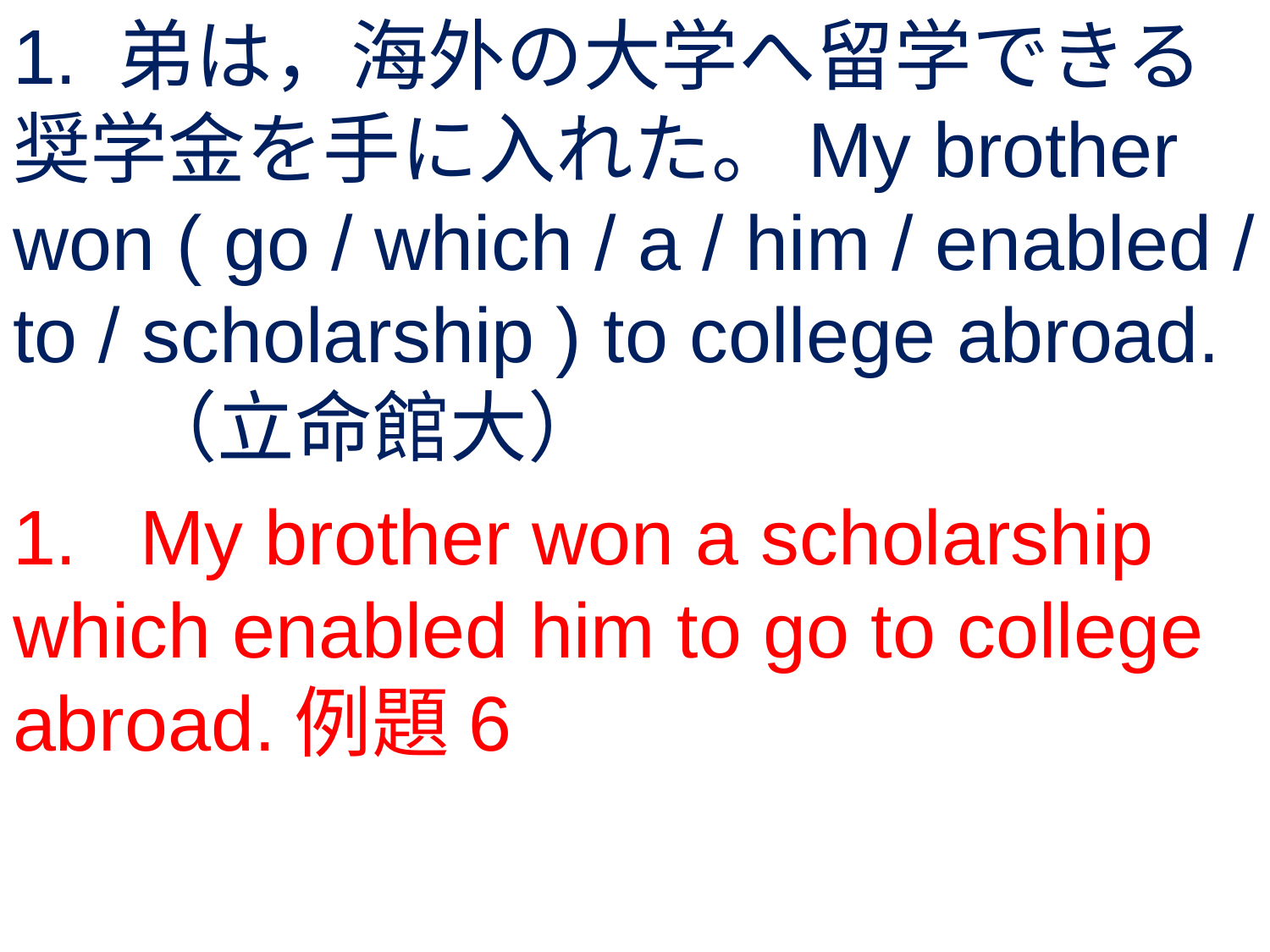

# 1. 弟は，海外の大学へ留学できる奨学金を手に入れた。My brother won ( go / which / a / him / enabled / to / scholarship ) to college abroad.	（立命館大）
1.	My brother won a scholarship which enabled him to go to college abroad.例題6